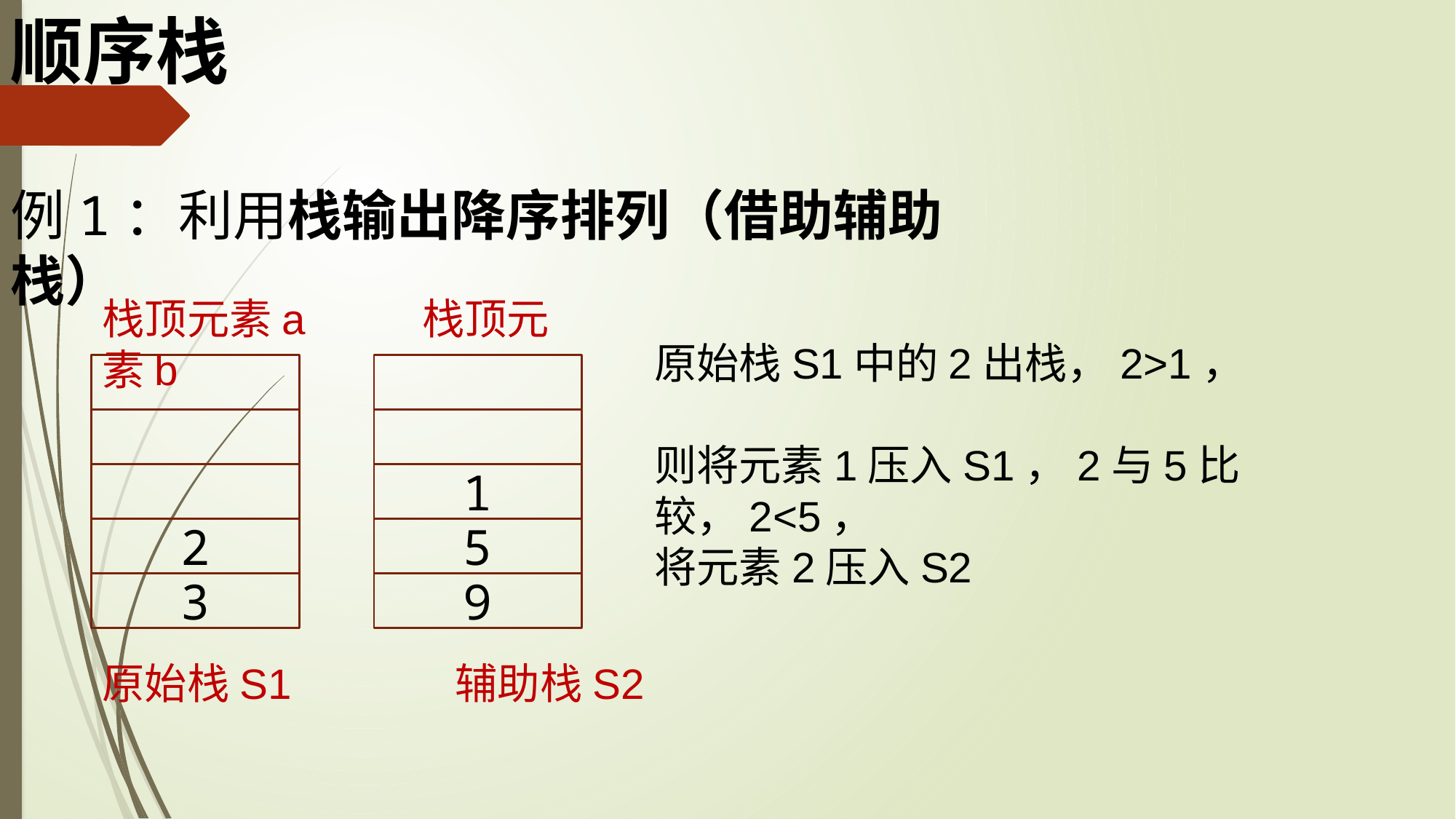

顺序栈
例1：利用栈输出降序排列（借助辅助栈）
栈顶元素a         栈顶元素b
原始栈S1中的2出栈，2>1，

则将元素1压入S1，2与5比较，2<5，
将元素2压入S2

1
2
5
3
9
原始栈S1             辅助栈S2